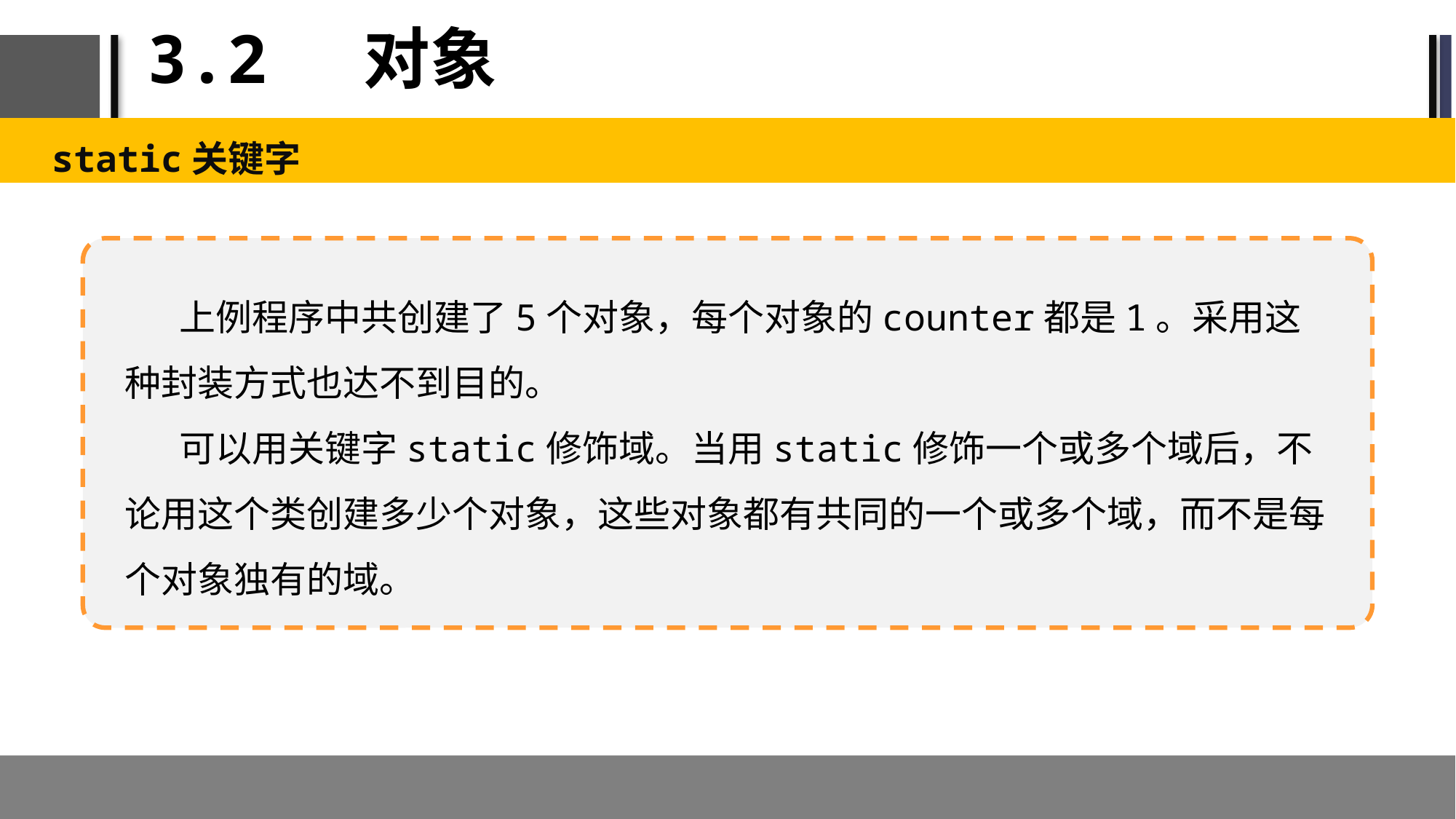

# 3.2  对象

static关键字

上例程序中共创建了5个对象，每个对象的counter都是1。采用这种封装方式也达不到目的。
可以用关键字static修饰域。当用static修饰一个或多个域后，不论用这个类创建多少个对象，这些对象都有共同的一个或多个域，而不是每个对象独有的域。